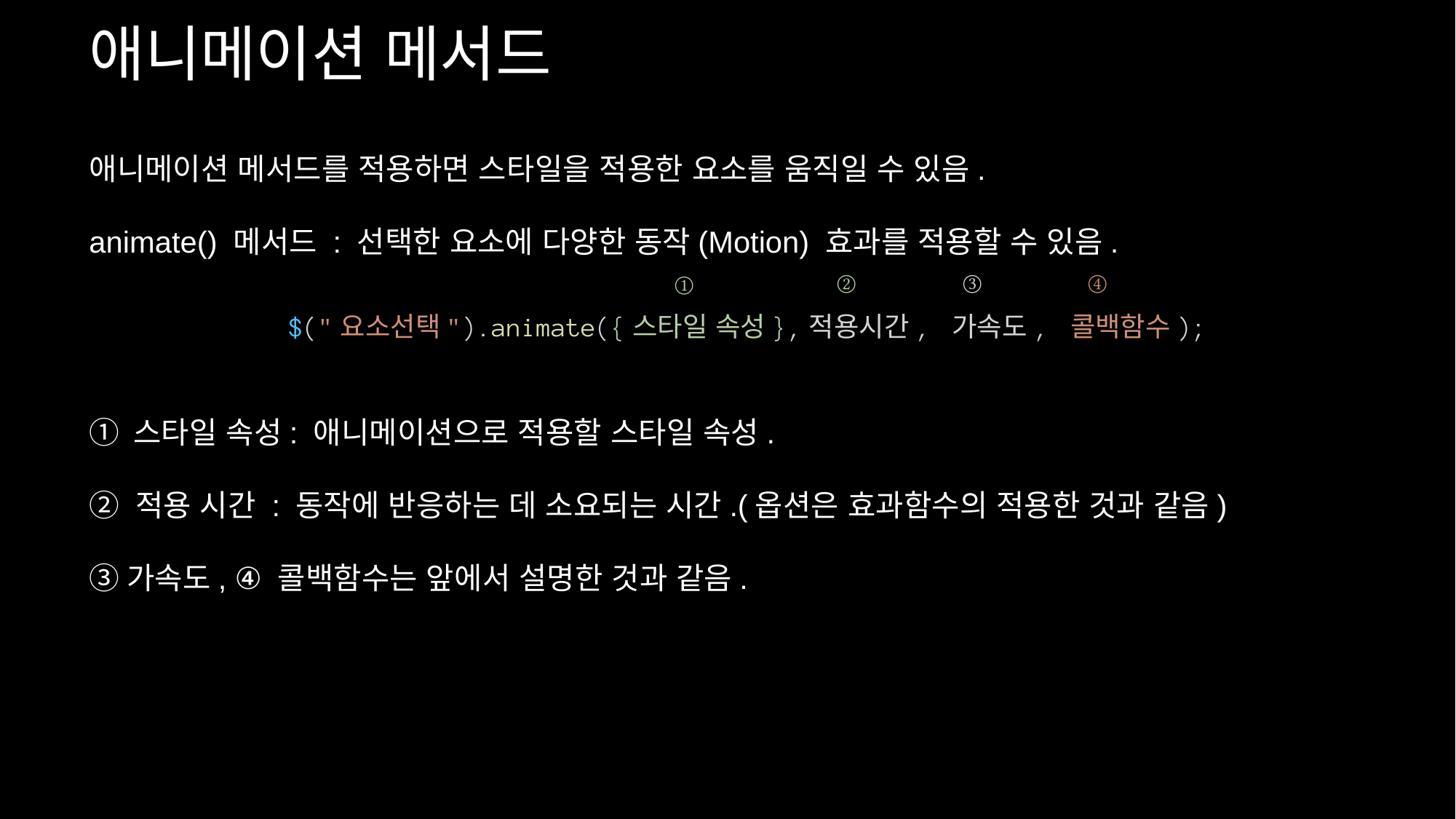

애니메이션 메서드
애니메이션 메서드를 적용하면 스타일을 적용한 요소를 움직일 수 있음.
animate() 메서드 : 선택한 요소에 다양한 동작(Motion) 효과를 적용할 수 있음.
②
③
④
①
$("요소선택").animate({스타일 속성},적용시간, 가속도, 콜백함수);
① 스타일 속성: 애니메이션으로 적용할 스타일 속성.
② 적용 시간 : 동작에 반응하는 데 소요되는 시간.(옵션은 효과함수의 적용한 것과 같음)
③가속도, ④ 콜백함수는 앞에서 설명한 것과 같음.